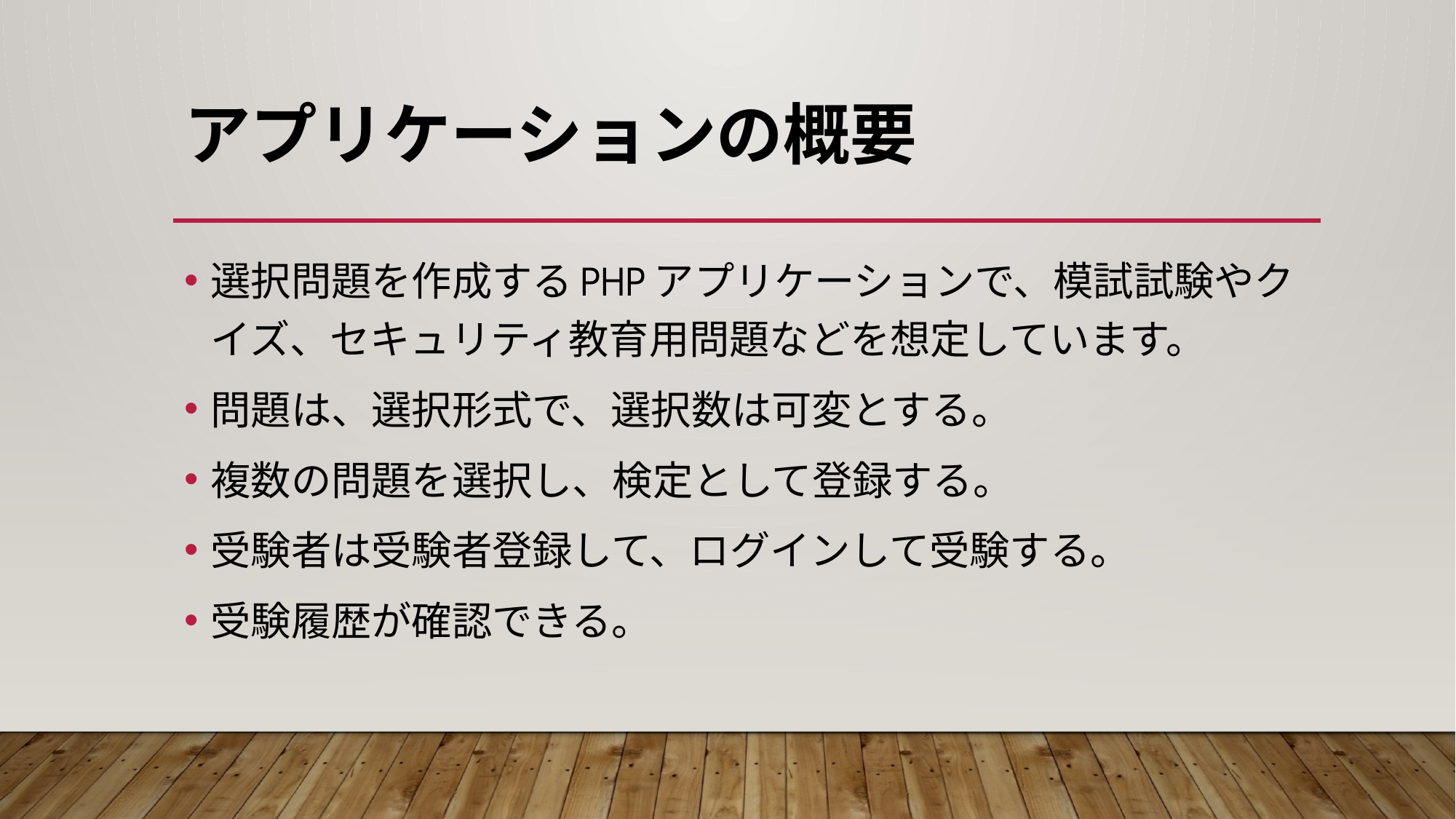

# アプリケーションの概要
選択問題を作成するPHPアプリケーションで、模試試験やクイズ、セキュリティ教育用問題などを想定しています。
問題は、選択形式で、選択数は可変とする。
複数の問題を選択し、検定として登録する。
受験者は受験者登録して、ログインして受験する。
受験履歴が確認できる。